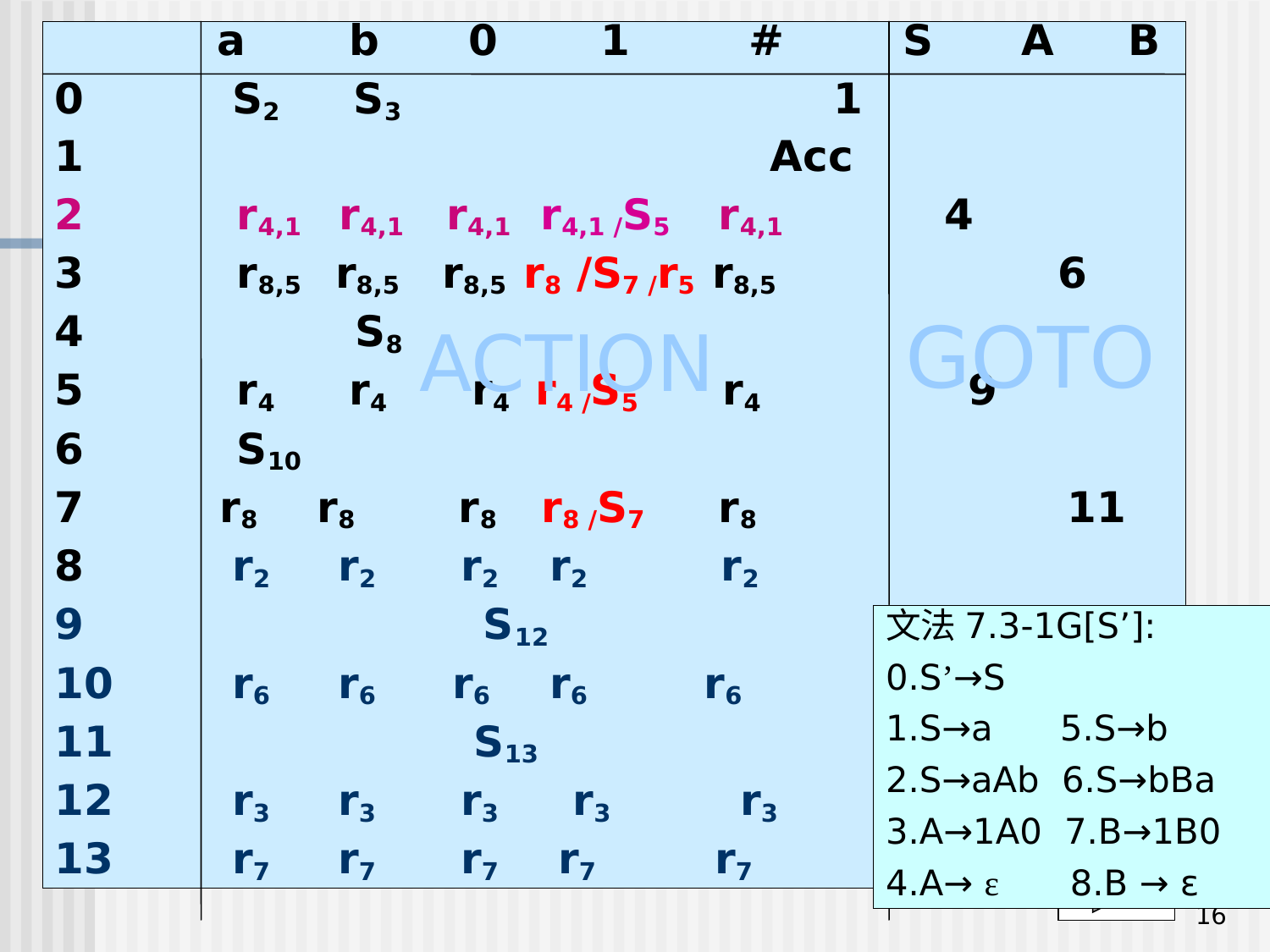

a       b      0       1        #        S      A     B
0          S2     S3                                                   1
                                            Acc
        r4,1   r4,1     r4,1  r4,1 /S5     r4,1                   4
        r8,5    r8,5     r8,5  r8 /S7 /r5  r8,5                   6
                S8
        r4     r4          r4   r4 /S5          r4              9
        S10
            r8       r8       r8   r8 /S7     r8                     11
8          r2        r2          r2      r2         r2
9                           S12
10        r6        r6         r6       r6             r6
                        S13
12        r3        r3          r3     r3          r3
13        r7        r7          r7       r7              r7

GOTO
ACTION
文法7.3-1G[S’]:
0.S’→S
1.S→a      5.S→b
2.S→aAb  6.S→bBa
3.A→1A0  7.B→1B0
4.A→ ε        8.B → ε

16